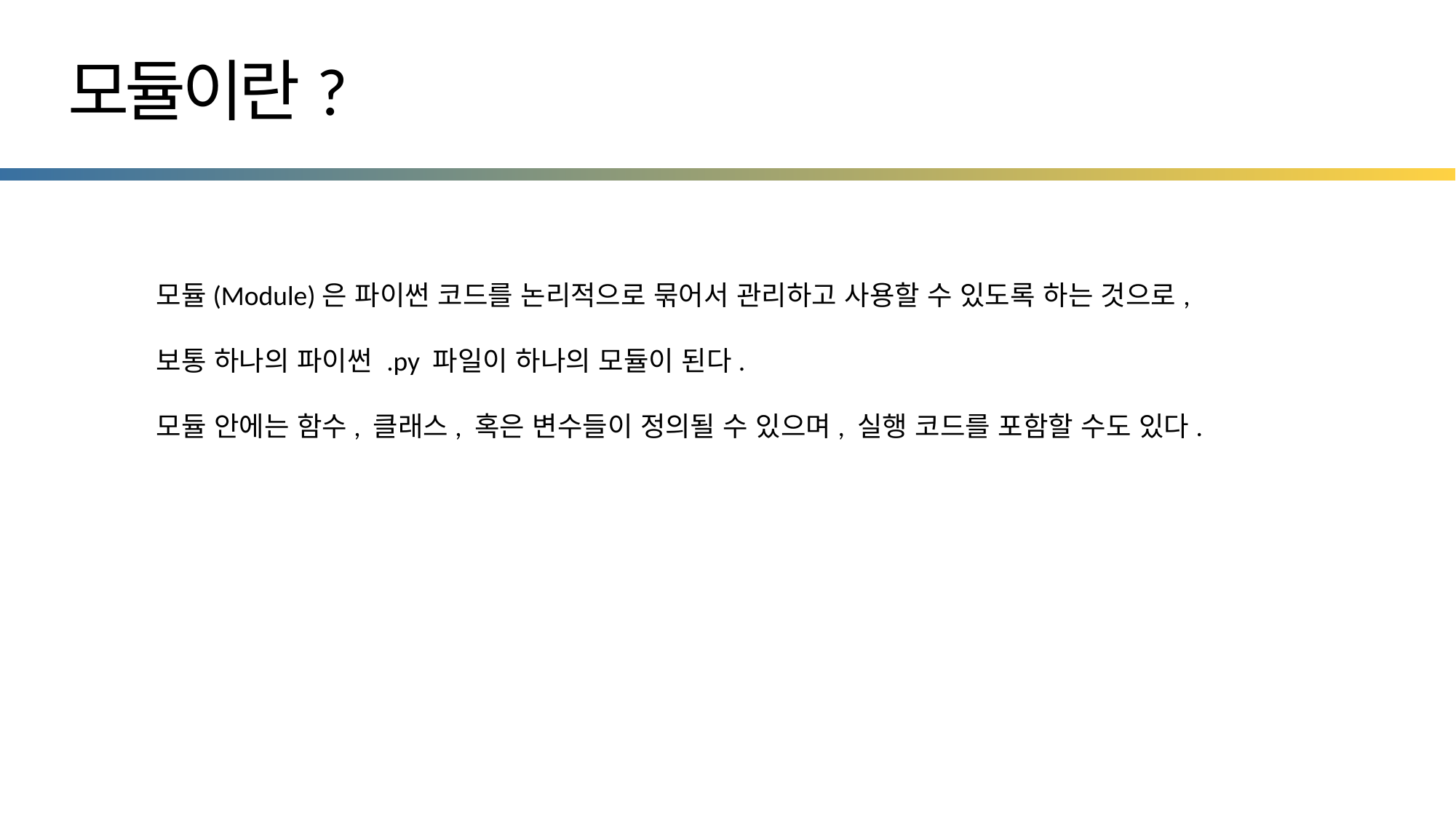

# 모듈이란?
모듈(Module)은 파이썬 코드를 논리적으로 묶어서 관리하고 사용할 수 있도록 하는 것으로,

보통 하나의 파이썬 .py 파일이 하나의 모듈이 된다.

모듈 안에는 함수, 클래스, 혹은 변수들이 정의될 수 있으며, 실행 코드를 포함할 수도 있다.